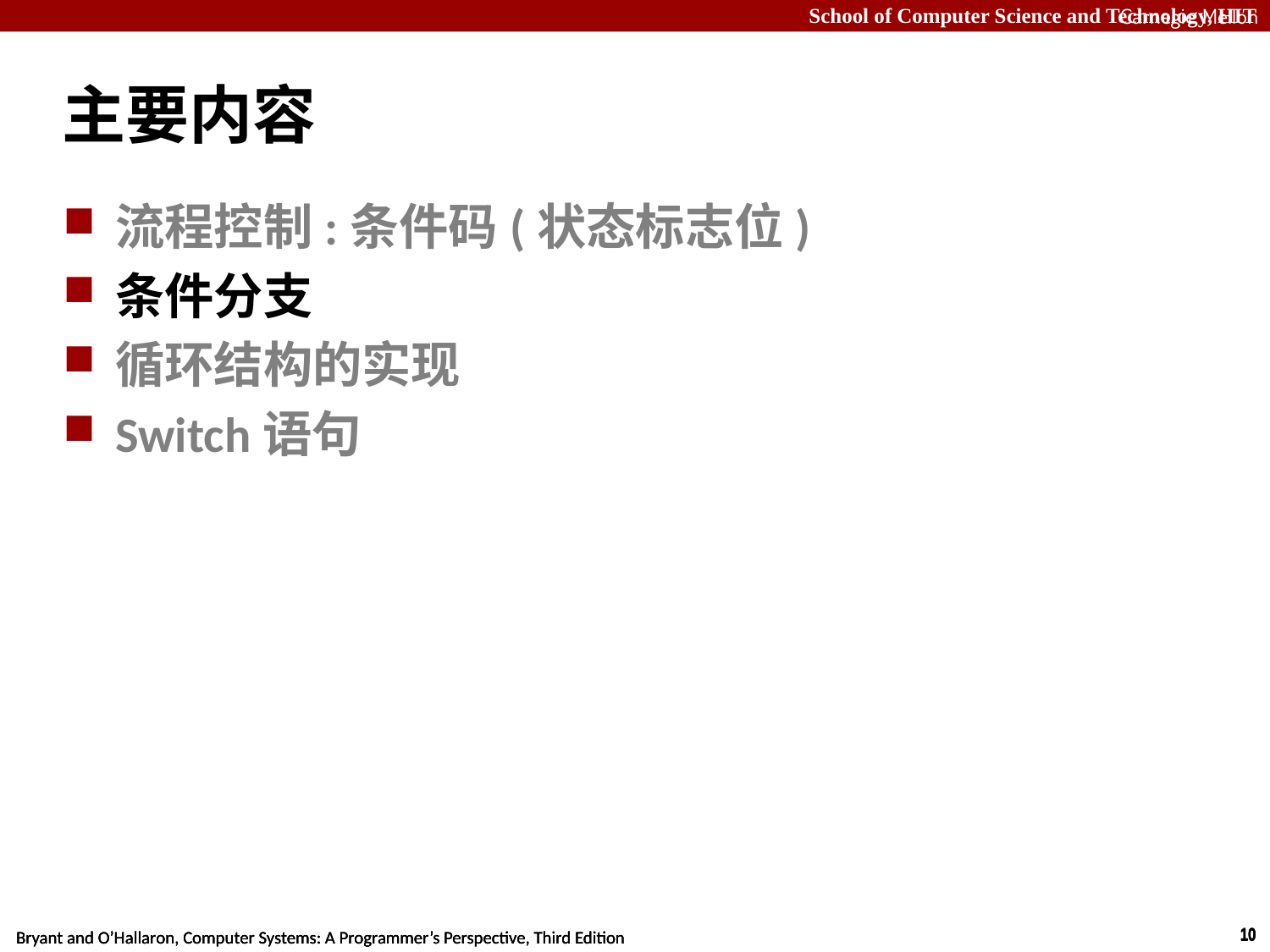

Carnegie Mellon
# 主要内容
流程控制:条件码(状态标志位)
条件分支
循环结构的实现
Switch语句